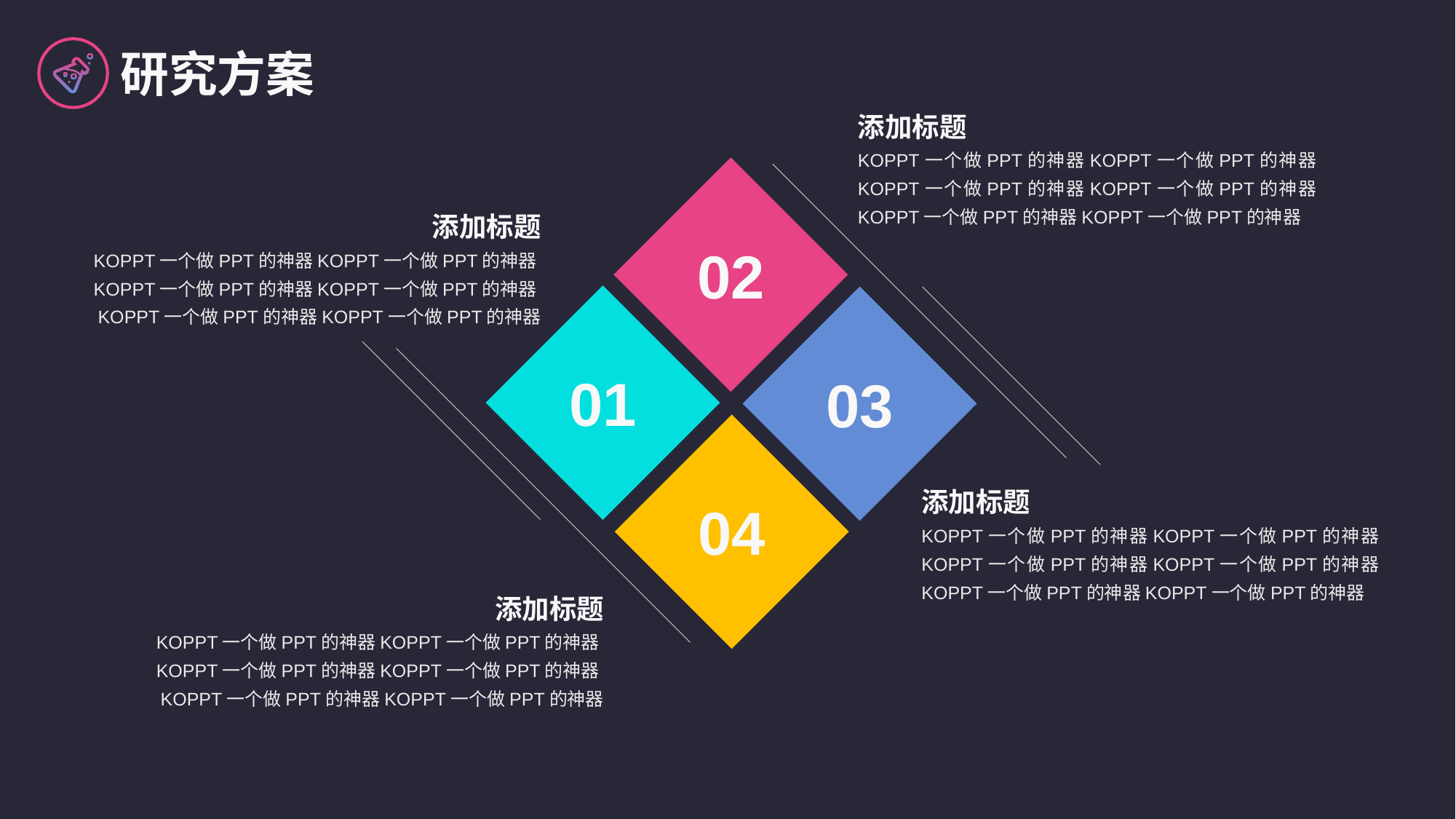

研究方案
添加标题
KOPPT一个做PPT的神器KOPPT一个做PPT的神器KOPPT一个做PPT的神器KOPPT一个做PPT的神器KOPPT一个做PPT的神器KOPPT一个做PPT的神器

02

01

03

04
添加标题
KOPPT一个做PPT的神器KOPPT一个做PPT的神器KOPPT一个做PPT的神器KOPPT一个做PPT的神器KOPPT一个做PPT的神器KOPPT一个做PPT的神器
添加标题
KOPPT一个做PPT的神器KOPPT一个做PPT的神器KOPPT一个做PPT的神器KOPPT一个做PPT的神器KOPPT一个做PPT的神器KOPPT一个做PPT的神器
添加标题
KOPPT一个做PPT的神器KOPPT一个做PPT的神器KOPPT一个做PPT的神器KOPPT一个做PPT的神器KOPPT一个做PPT的神器KOPPT一个做PPT的神器